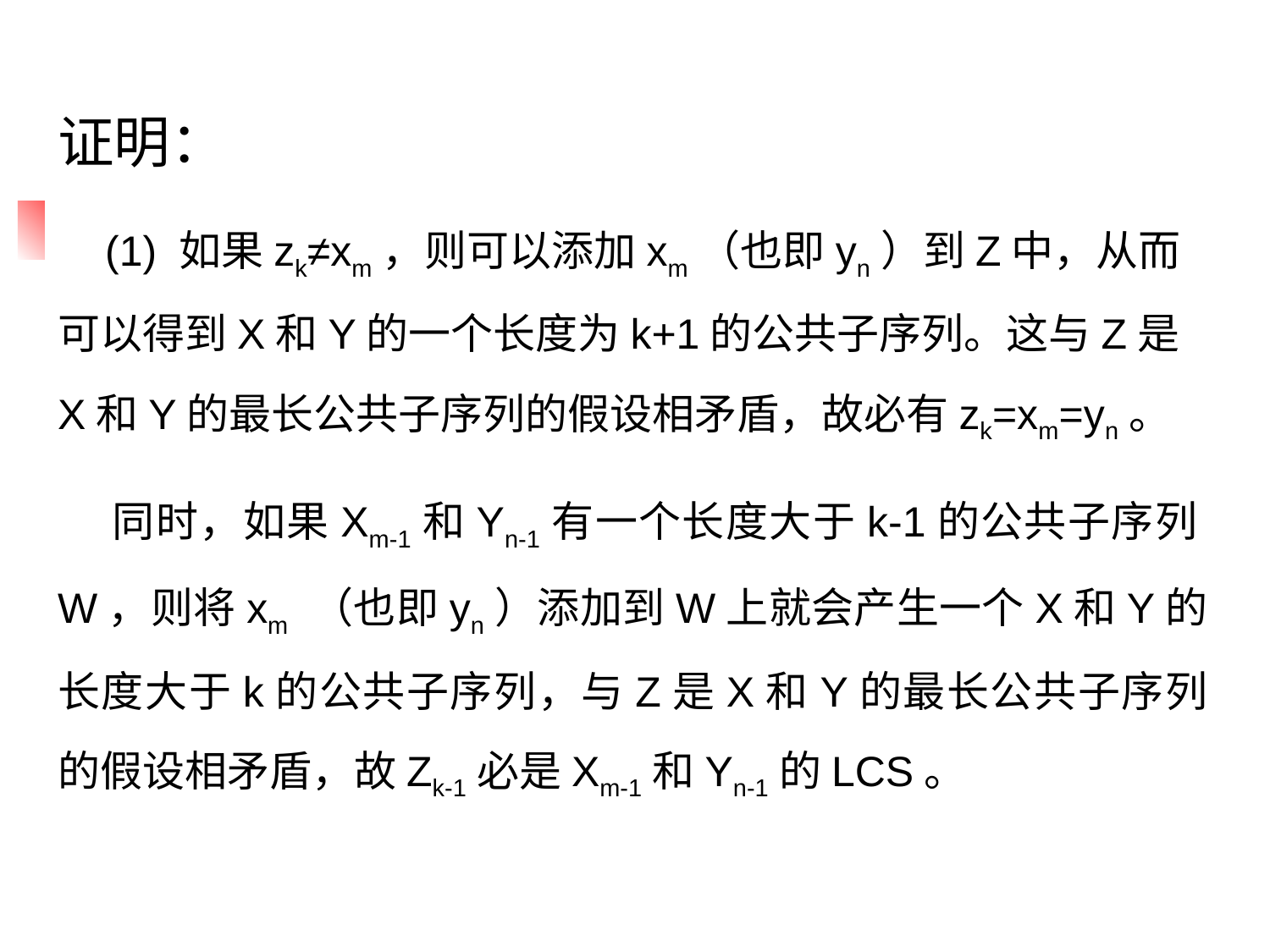

证明：
    (1) 如果zk≠xm，则可以添加xm（也即yn）到Z中，从而可以得到X和Y的一个长度为k+1的公共子序列。这与Z是X和Y的最长公共子序列的假设相矛盾，故必有zk=xm=yn。
    同时，如果Xm-1和Yn-1有一个长度大于k-1的公共子序列W，则将xm （也即yn）添加到W上就会产生一个X和Y的长度大于k的公共子序列，与Z是X和Y的最长公共子序列的假设相矛盾，故Zk-1必是Xm-1和Yn-1的LCS。